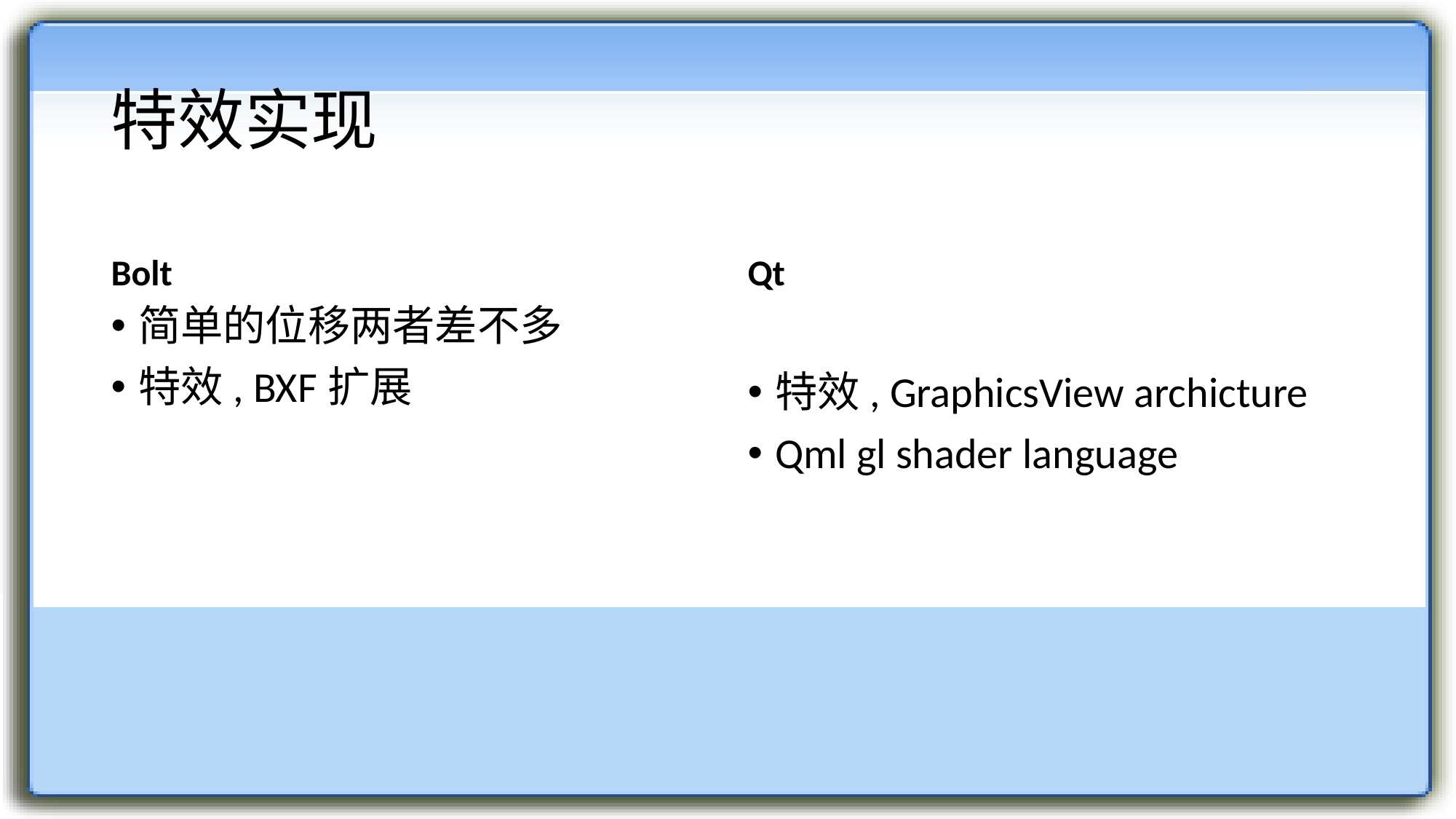

# 特效实现
Bolt
Qt
简单的位移两者差不多
特效, BXF扩展

特效, GraphicsView archicture
Qml gl shader language